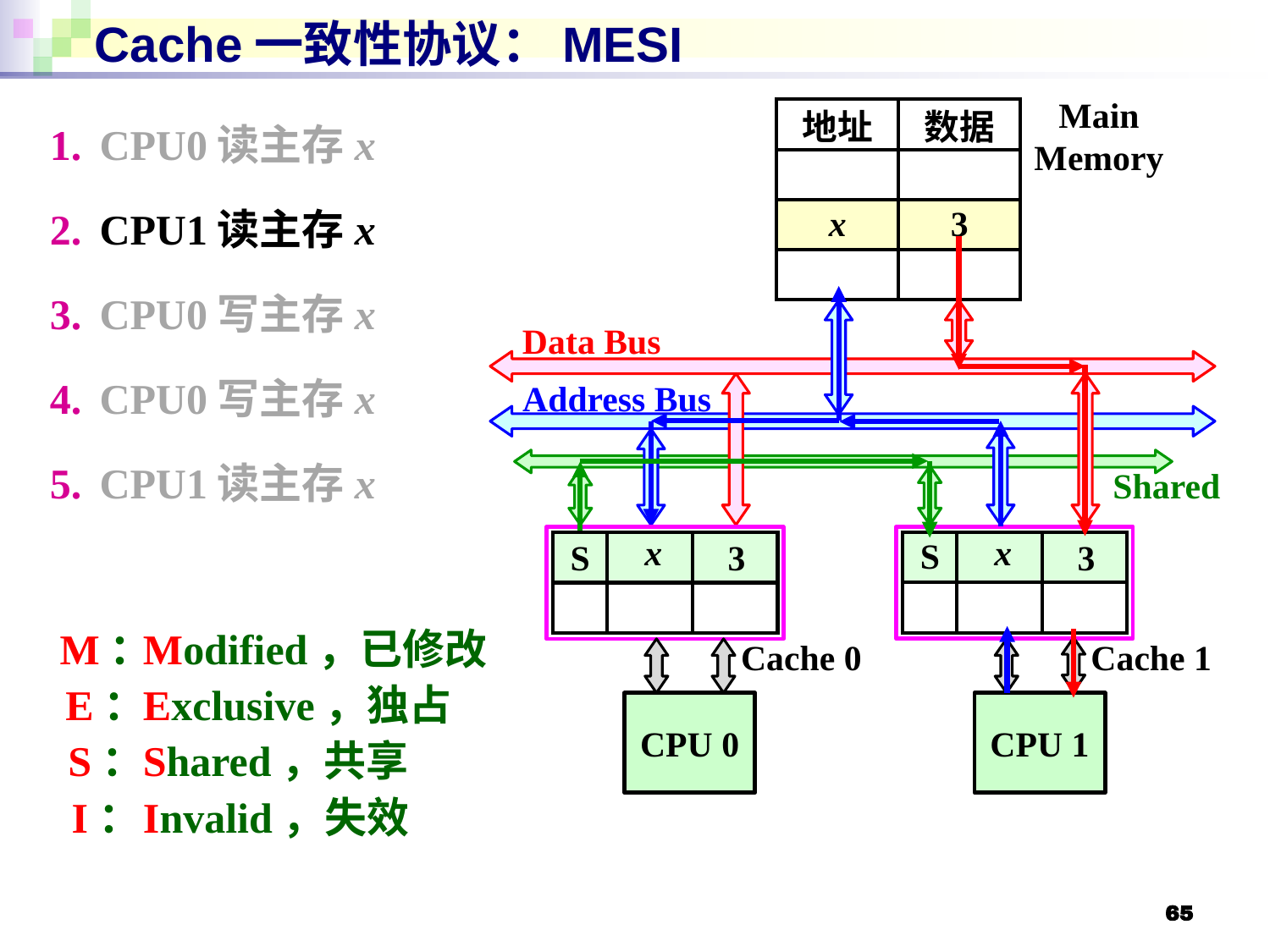

# Cache一致性协议：MESI
CPU0读主存x
CPU1读主存x
CPU0写主存x
CPU0写主存x
CPU1读主存x
Main
Memory
| 地址 | 数据 |
| --- | --- |
|  |  |
| x | 3 |
|  |  |
Data Bus

Address Bus

Shared

x
x

S
3
3
|  |  |  |
| --- | --- | --- |
|  |  |  |
| E |  |  |
| --- | --- | --- |
|  |  |  |
S
M：
E：
S：
I：
Modified，已修改
Exclusive，独占
Shared，共享
Invalid，失效
Cache 0
Cache 1

CPU 1
CPU 0
65